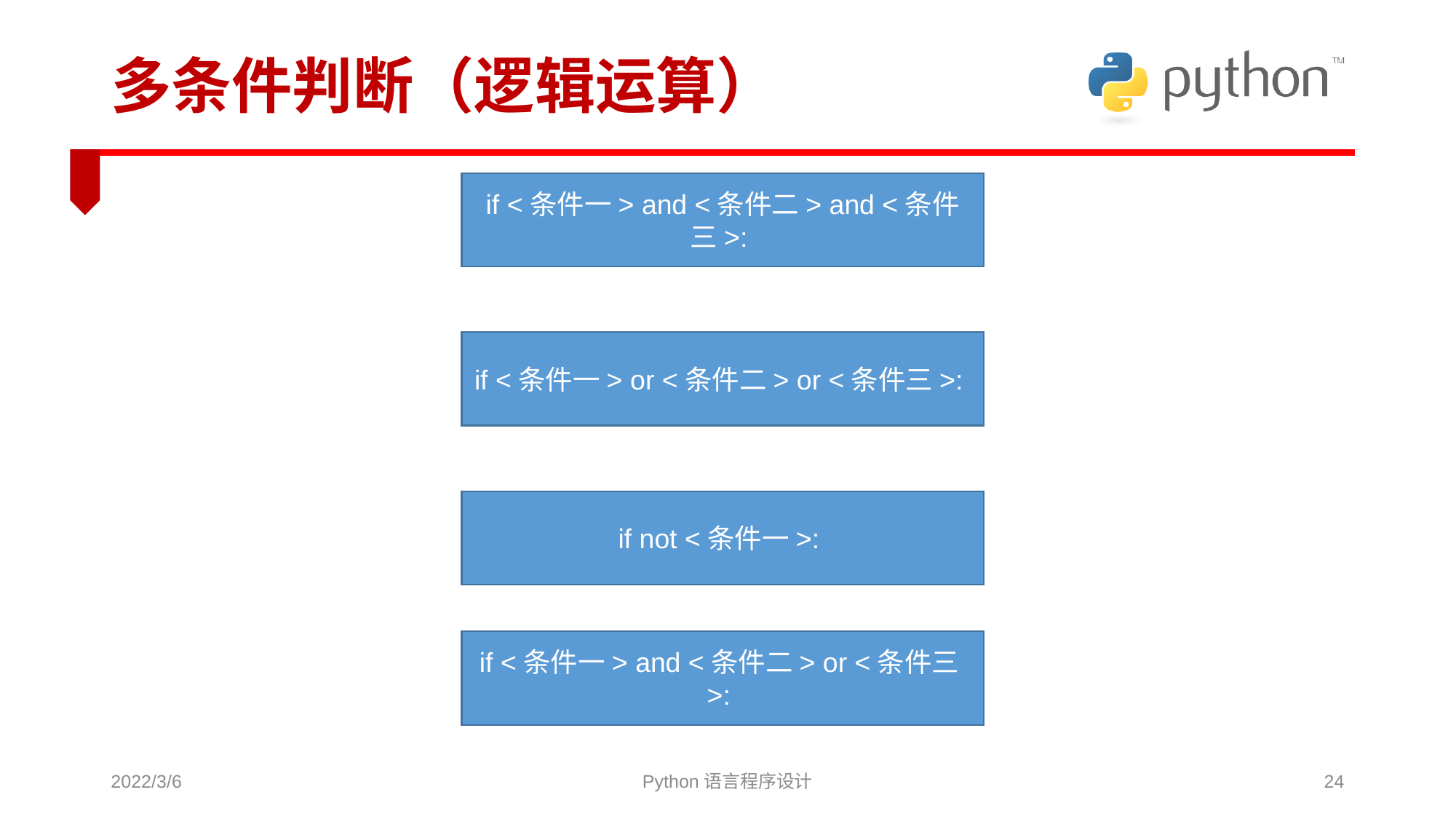

# 多条件判断（逻辑运算）
if <条件一> and <条件二> and <条件三>:
if <条件一> or <条件二> or <条件三>:
if not <条件一>:
if <条件一> and <条件二> or <条件三>:
2022/3/6
Python语言程序设计
24